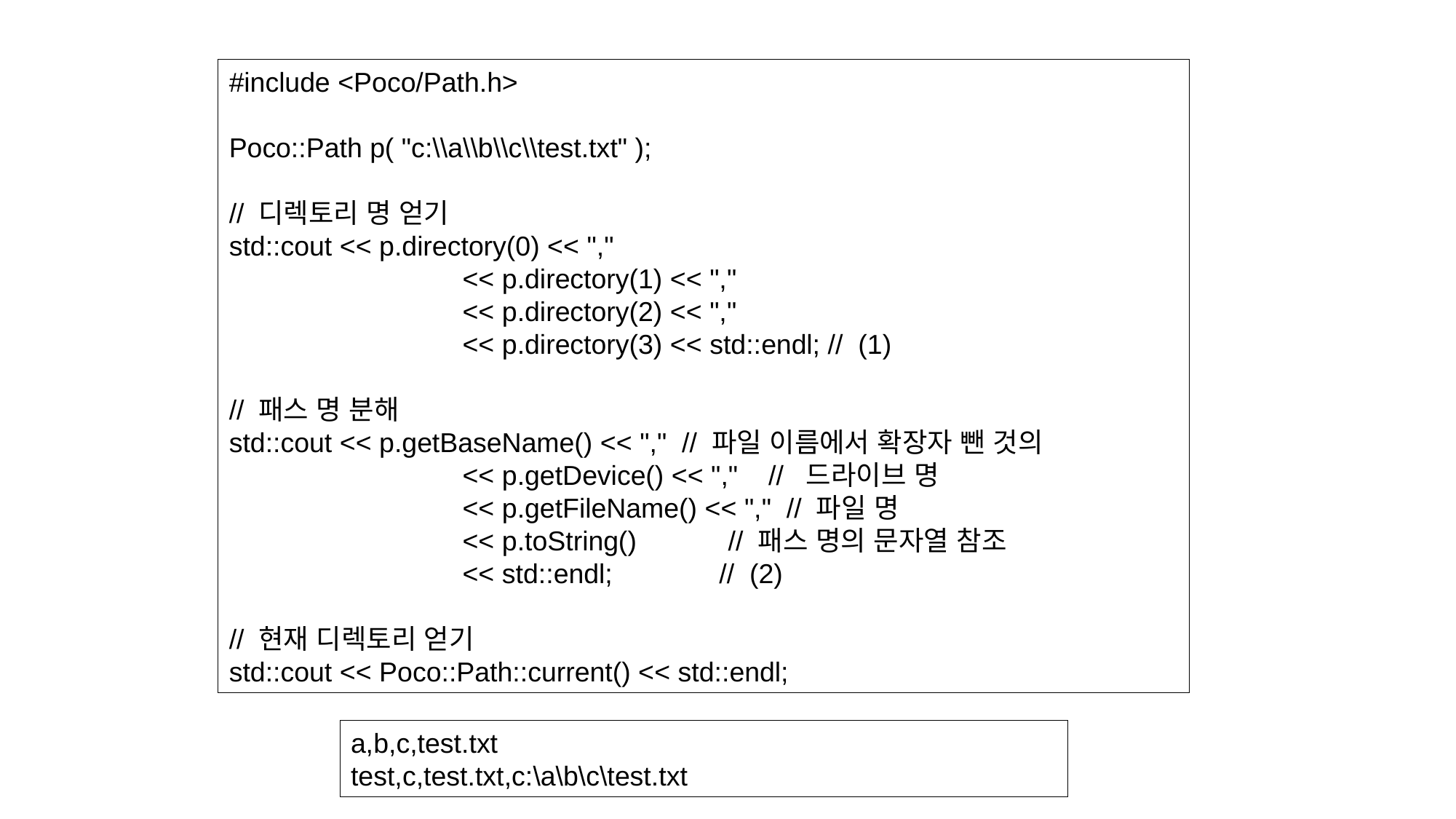

#include <Poco/Path.h>

Poco::Path p( "c:\\a\\b\\c\\test.txt" );

// 디렉토리 명 얻기
std::cout << p.directory(0) << ","
		  << p.directory(1) << ","
		  << p.directory(2) << ","
		  << p.directory(3) << std::endl; //  (1)

// 패스 명 분해
std::cout << p.getBaseName() << ","  // 파일 이름에서 확장자 뺀 것의
		  << p.getDevice() << ","    //  드라이브 명
		  << p.getFileName() << ","  // 파일 명
		  << p.toString()            // 패스 명의 문자열 참조
		  << std::endl;              //  (2)

// 현재 디렉토리 얻기
std::cout << Poco::Path::current() << std::endl;
a,b,c,test.txt
test,c,test.txt,c:\a\b\c\test.txt